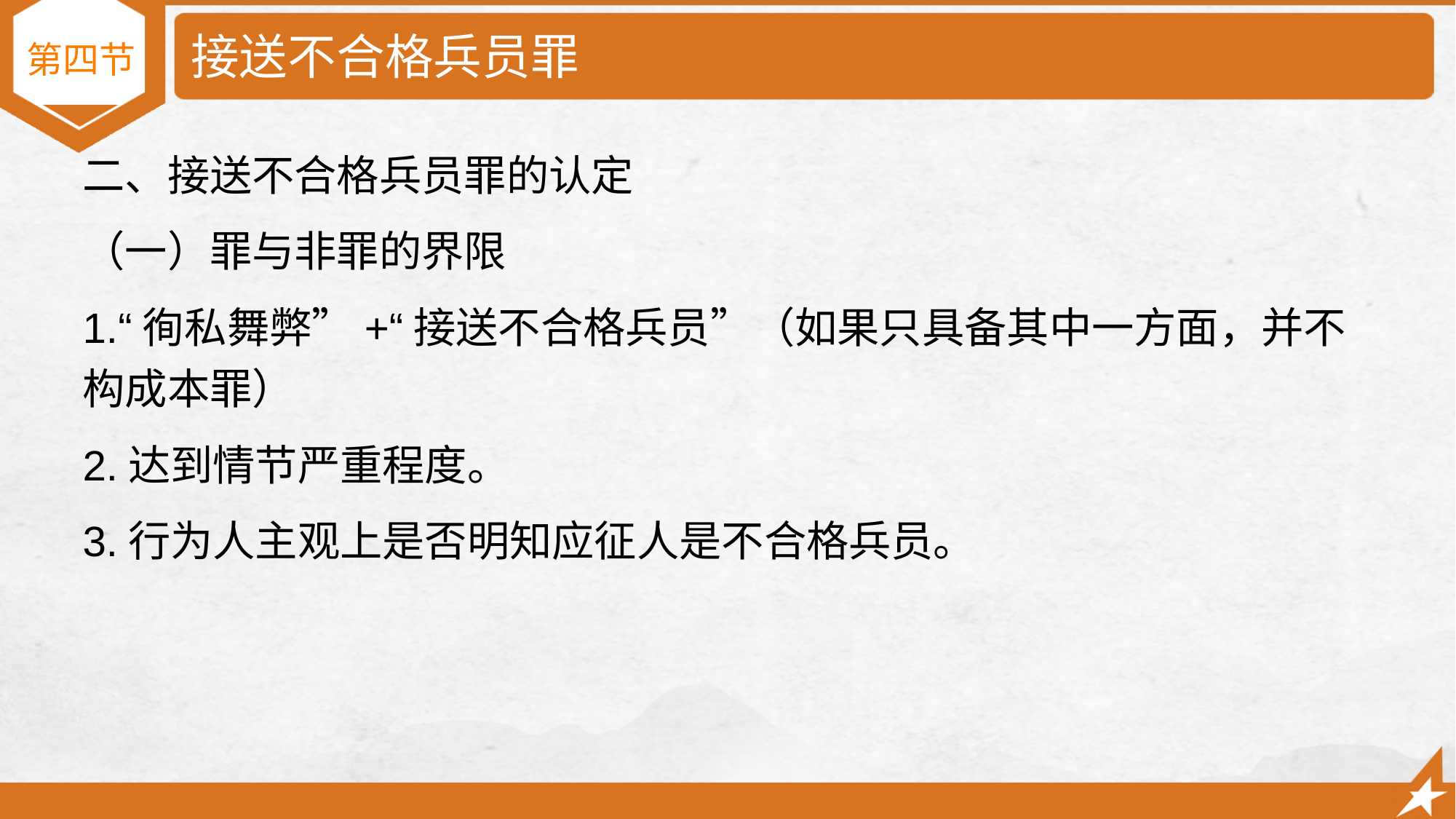

# 接送不合格兵员罪
第四节
二、接送不合格兵员罪的认定
（一）罪与非罪的界限
1.“徇私舞弊”+“接送不合格兵员”（如果只具备其中一方面，并不构成本罪）
2.达到情节严重程度。
3.行为人主观上是否明知应征人是不合格兵员。